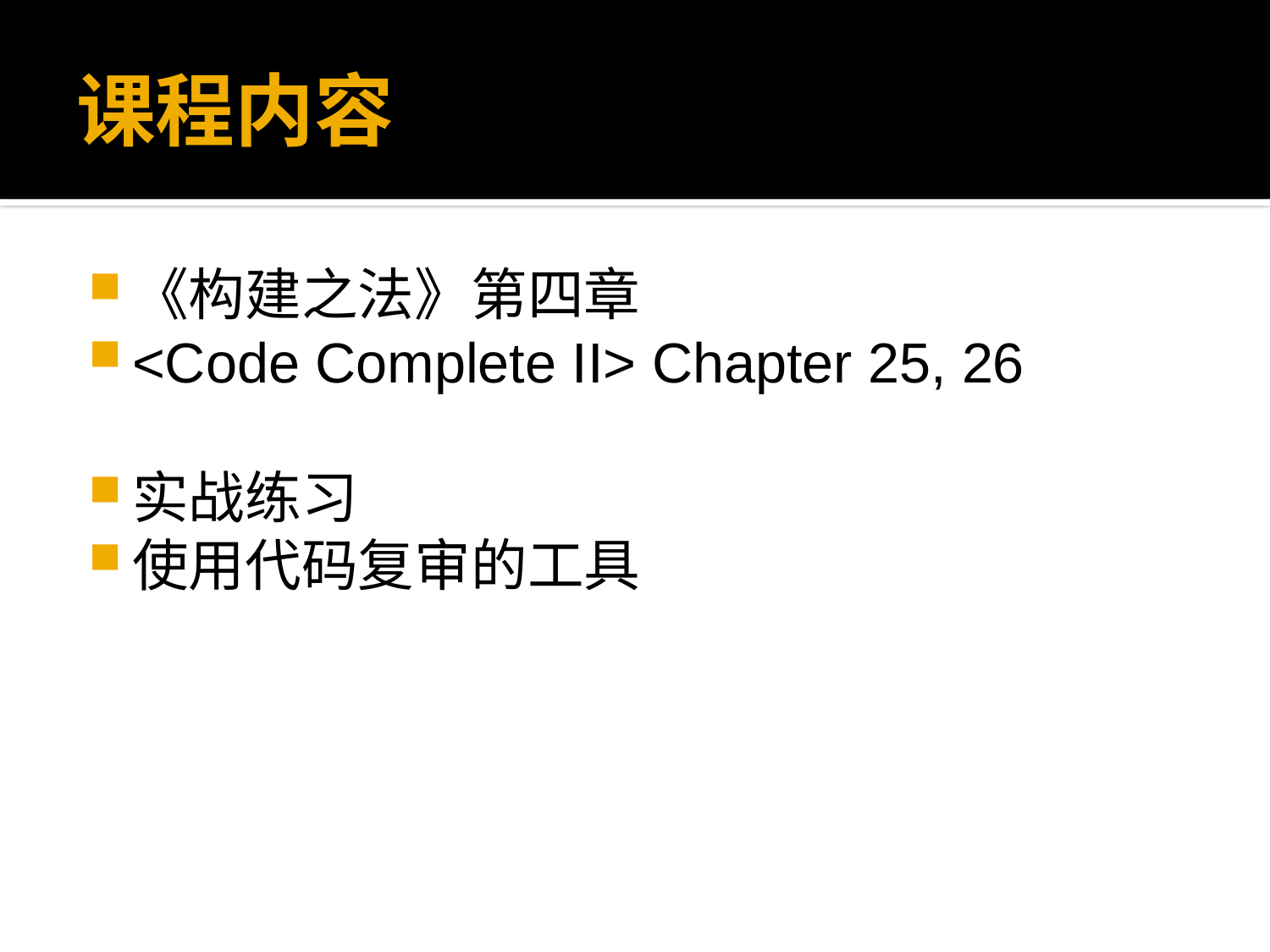

# 课程内容
《构建之法》第四章
<Code Complete II> Chapter 25, 26

实战练习
使用代码复审的工具